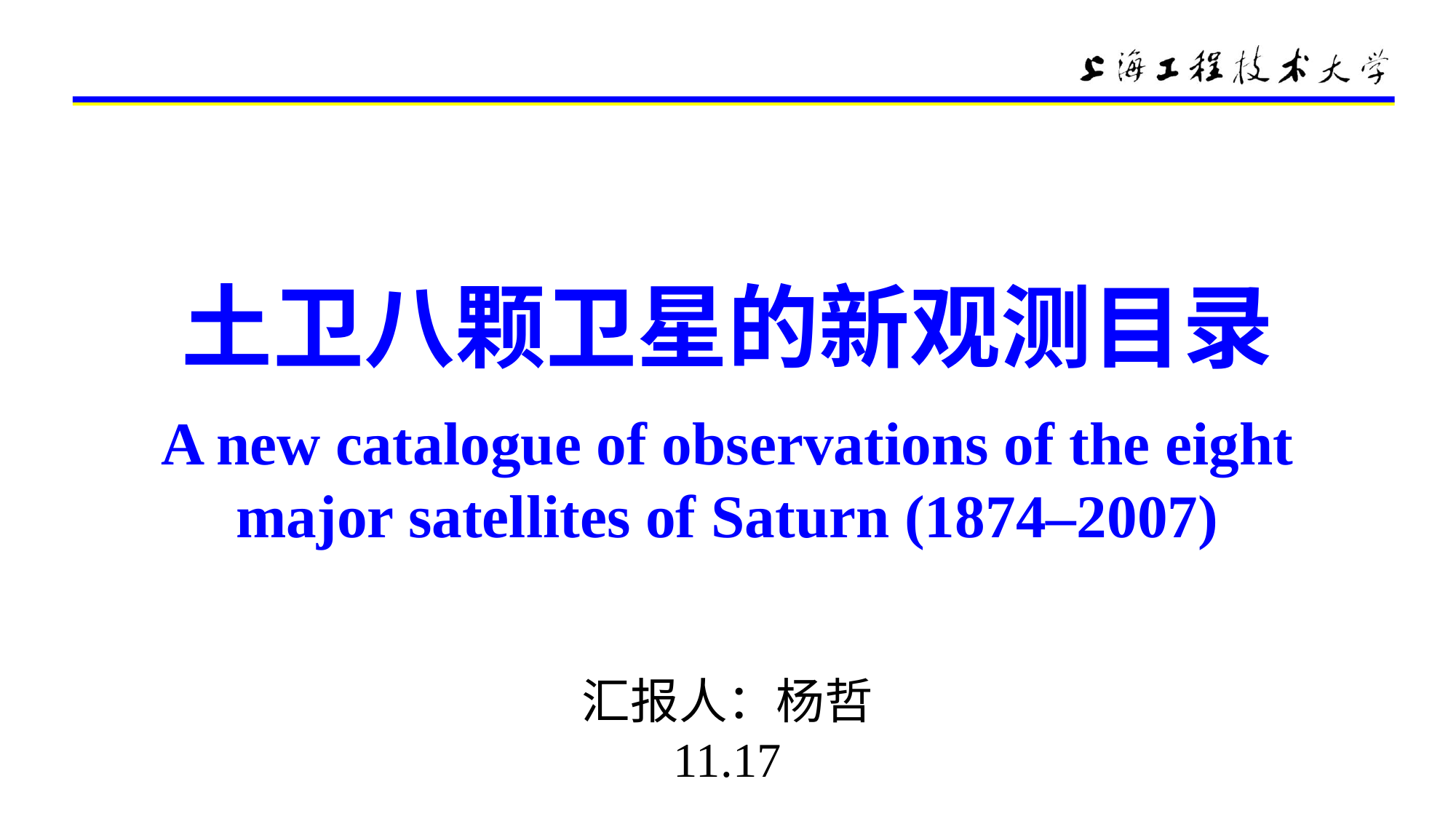

# 土卫八颗卫星的新观测目录 A new catalogue of observations of the eight major satellites of Saturn (1874–2007)
汇报人：杨哲
11.17